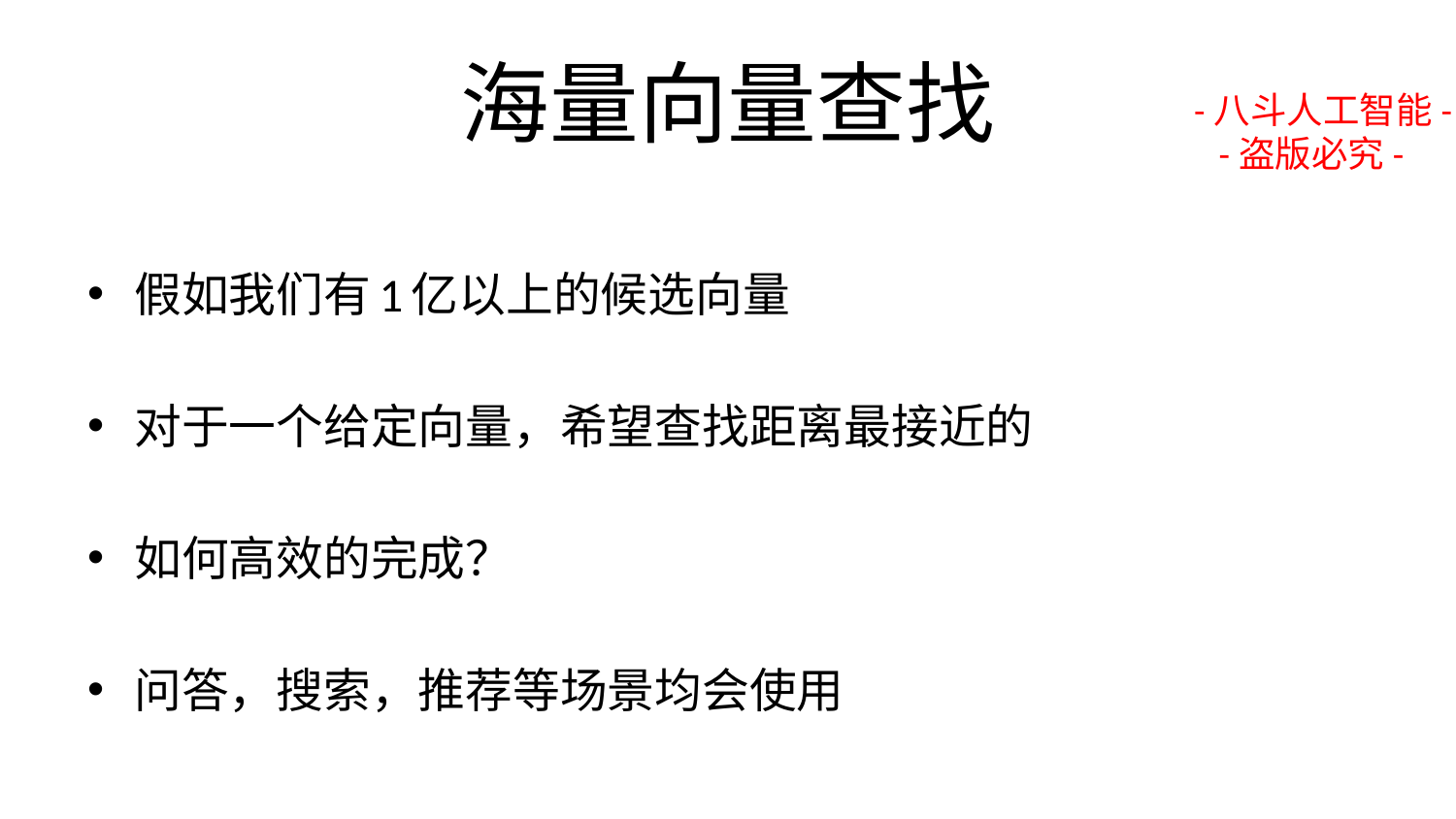

# 海量向量查找
-八斗人工智能-
   -盗版必究-

假如我们有1亿以上的候选向量

对于一个给定向量，希望查找距离最接近的

如何高效的完成？

问答，搜索，推荐等场景均会使用